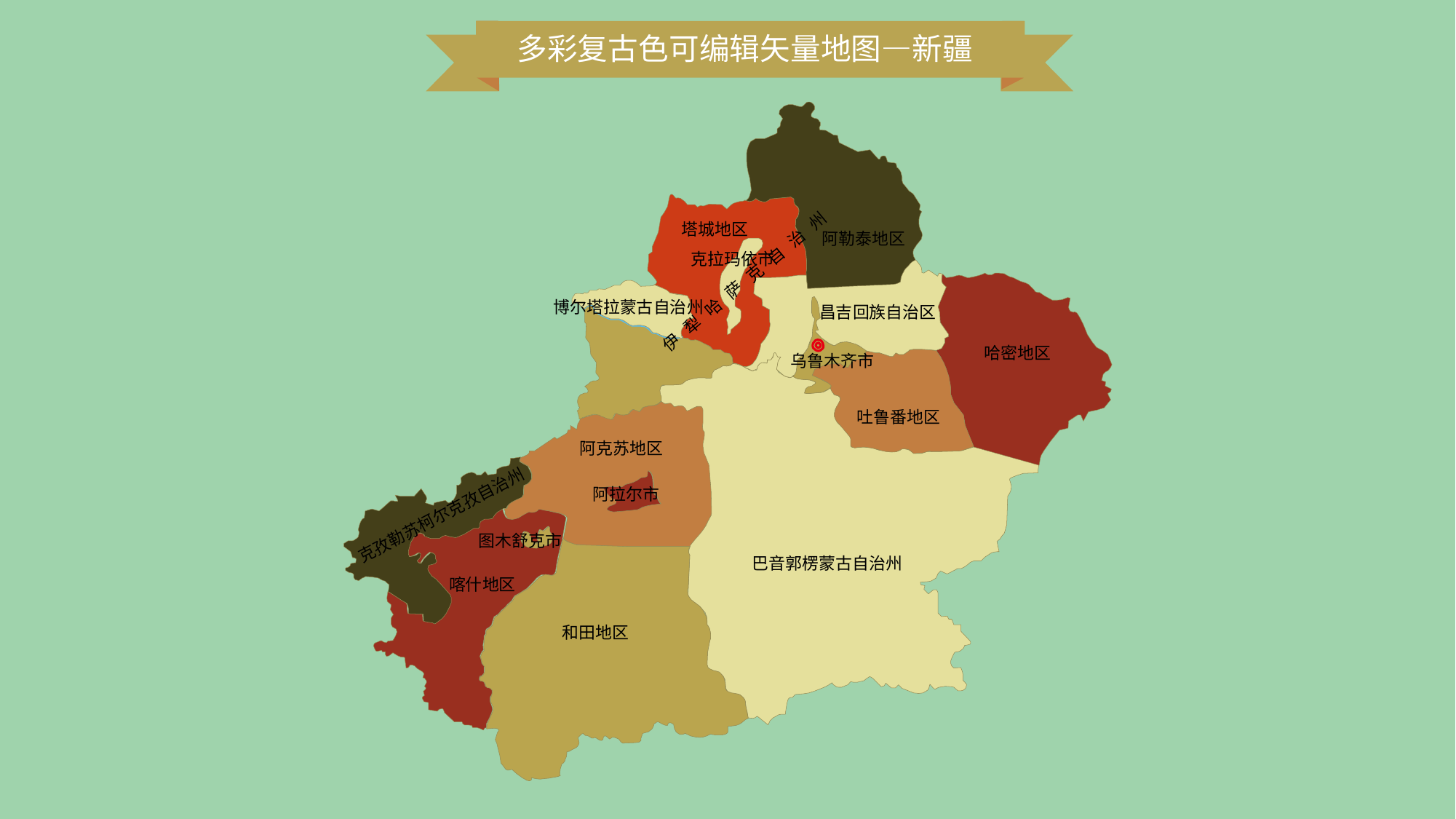

多彩复古色可编辑矢量地图—新疆

塔城地区
阿勒泰地区

克拉玛依市

伊犁哈萨克自治州

博尔塔拉蒙古自治州
昌吉回族自治区

哈密地区

乌鲁木齐市

吐鲁番地区
阿克苏地区

阿拉尔市
克孜勒苏柯尔克孜自治州

图木舒克市

巴音郭楞蒙古自治州
喀什地区
和田地区